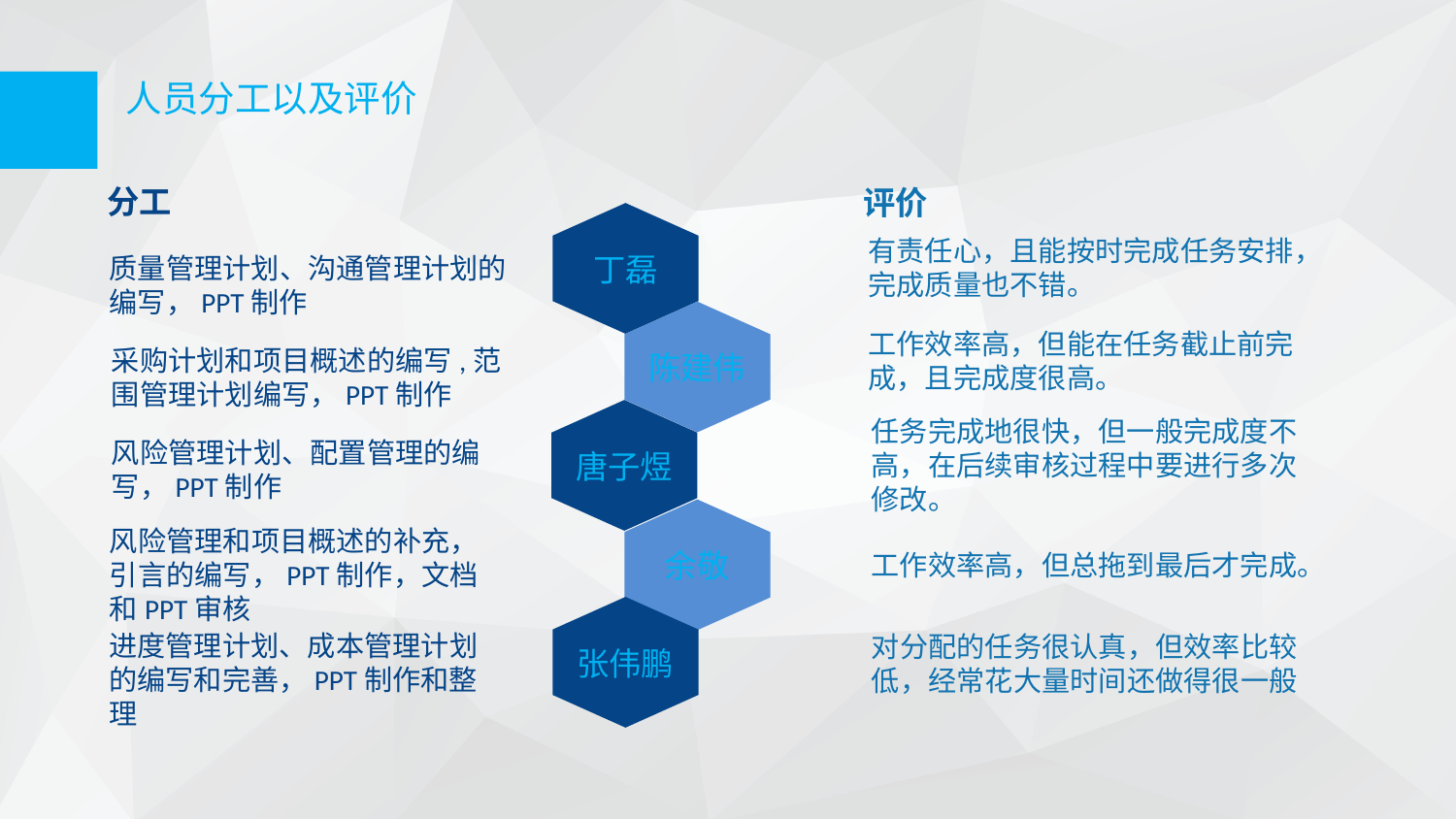

人员分工以及评价

分工
评价

有责任心，且能按时完成任务安排，完成质量也不错。
丁磊
质量管理计划、沟通管理计划的编写，PPT制作

工作效率高，但能在任务截止前完成，且完成度很高。
采购计划和项目概述的编写,范围管理计划编写，PPT制作
陈建伟

任务完成地很快，但一般完成度不高，在后续审核过程中要进行多次修改。
风险管理计划、配置管理的编写，PPT制作
唐子煜

风险管理和项目概述的补充，引言的编写，PPT制作，文档和PPT审核
余敬
工作效率高，但总拖到最后才完成。

进度管理计划、成本管理计划的编写和完善，PPT制作和整理
对分配的任务很认真，但效率比较低，经常花大量时间还做得很一般
张伟鹏